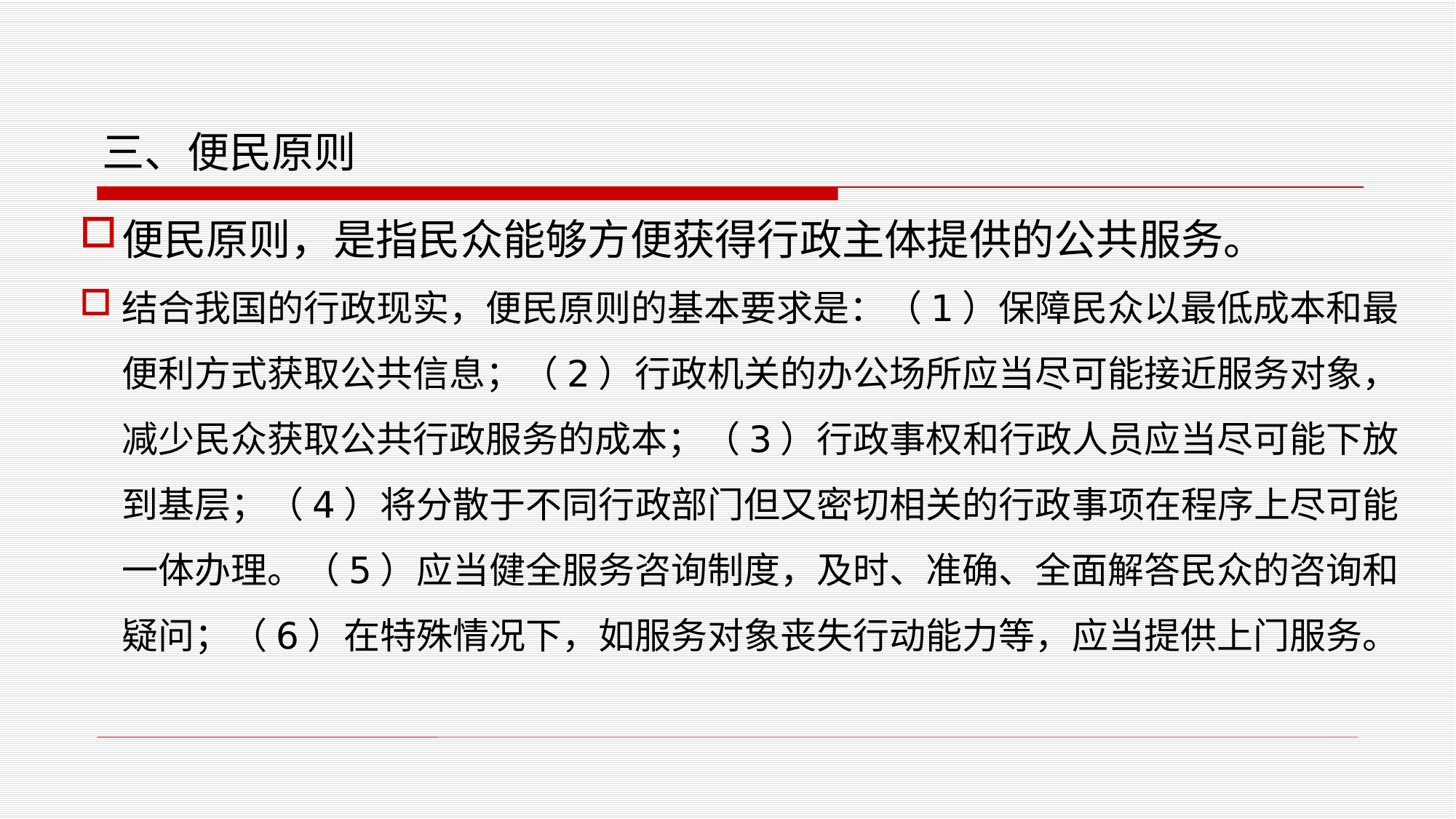

# 三、便民原则
便民原则，是指民众能够方便获得行政主体提供的公共服务。
结合我国的行政现实，便民原则的基本要求是：（1）保障民众以最低成本和最便利方式获取公共信息；（2）行政机关的办公场所应当尽可能接近服务对象，减少民众获取公共行政服务的成本；（3）行政事权和行政人员应当尽可能下放到基层；（4）将分散于不同行政部门但又密切相关的行政事项在程序上尽可能一体办理。（5）应当健全服务咨询制度，及时、准确、全面解答民众的咨询和疑问；（6）在特殊情况下，如服务对象丧失行动能力等，应当提供上门服务。